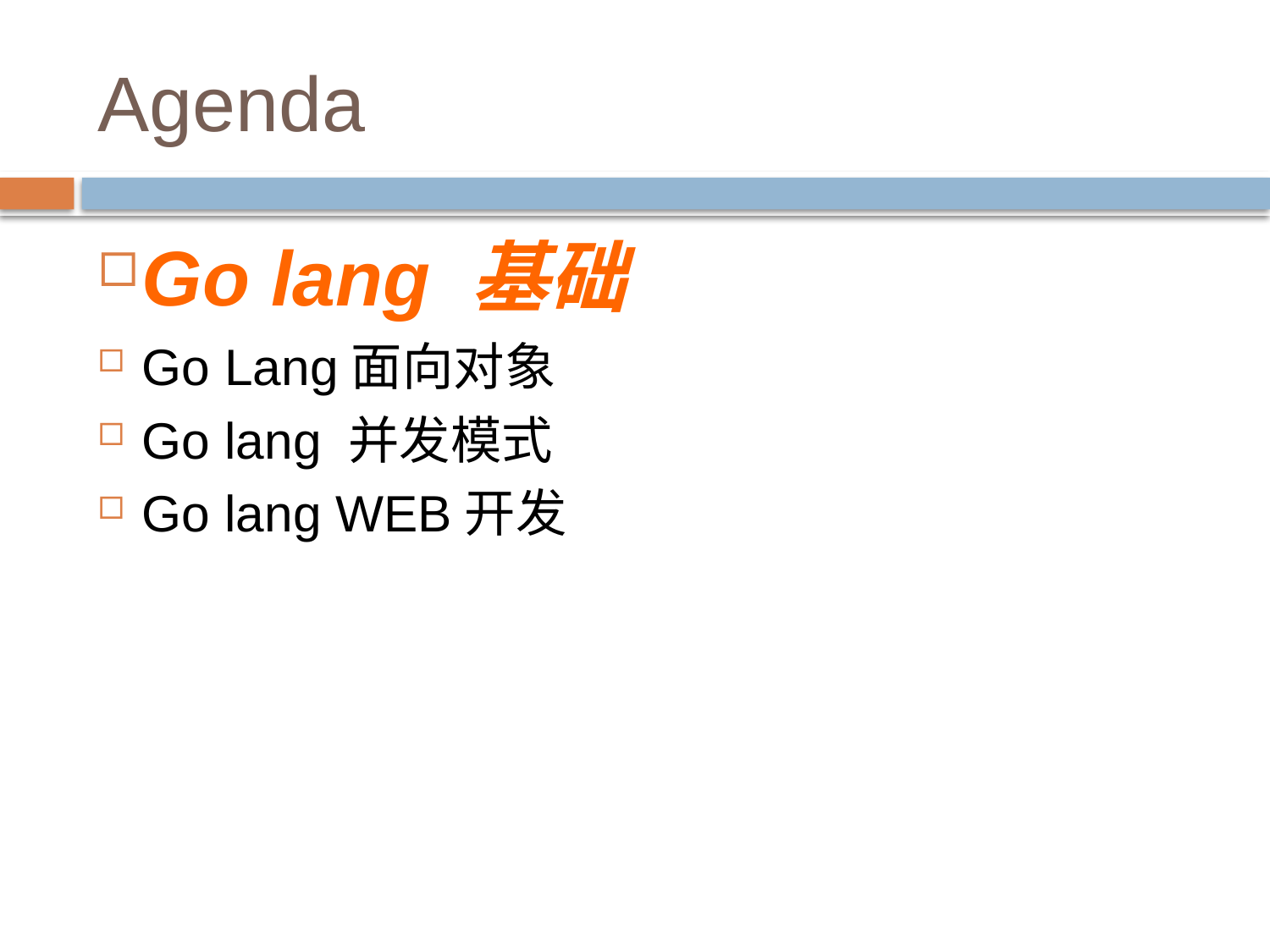

# Agenda
Go lang 基础
Go Lang面向对象
Go lang 并发模式
Go lang WEB开发